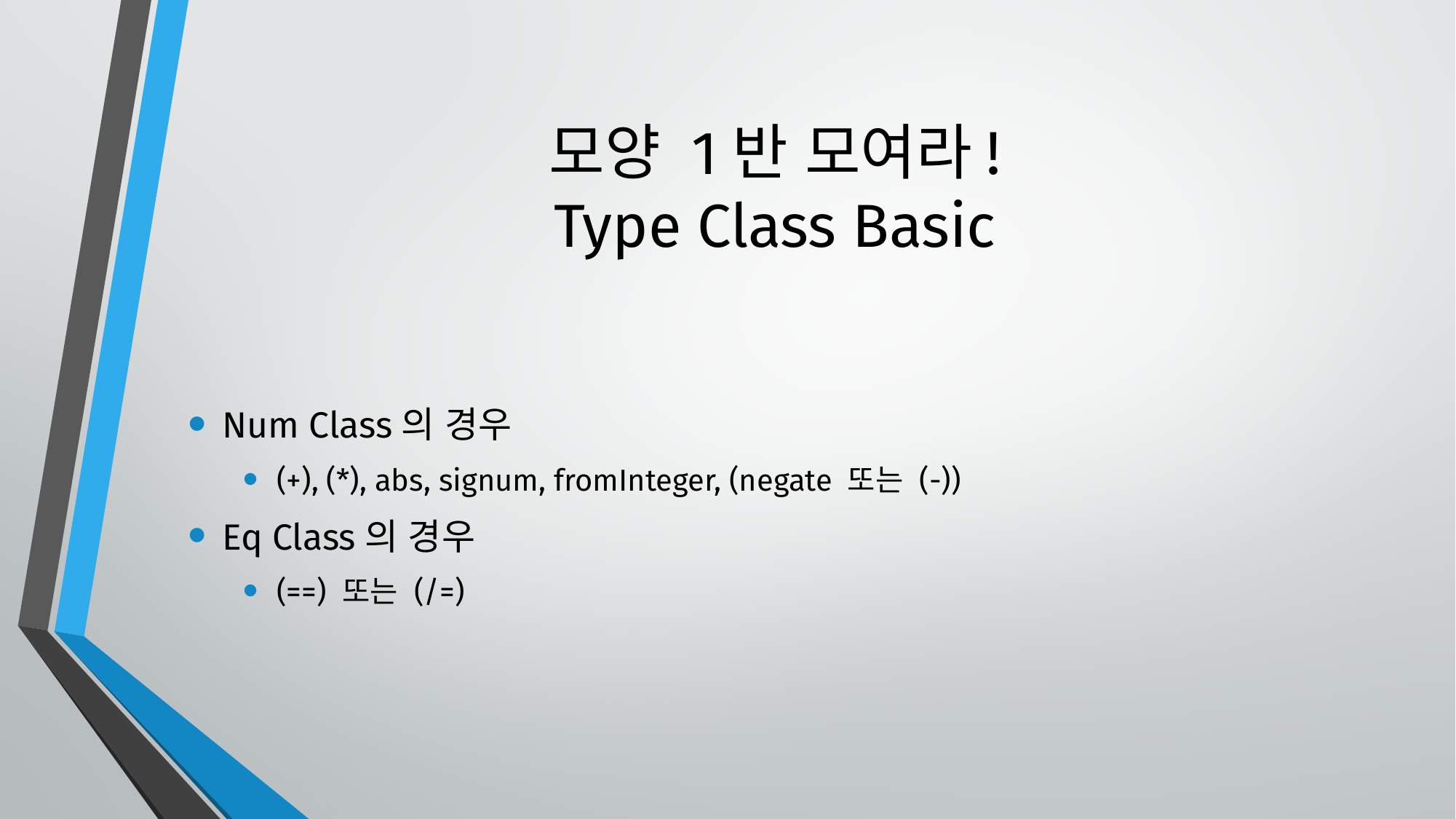

# 모양 1반 모여라! Type Class Basic
Num Class의 경우
(+), (*), abs, signum, fromInteger, (negate 또는 (-))
Eq Class의 경우
(==) 또는 (/=)